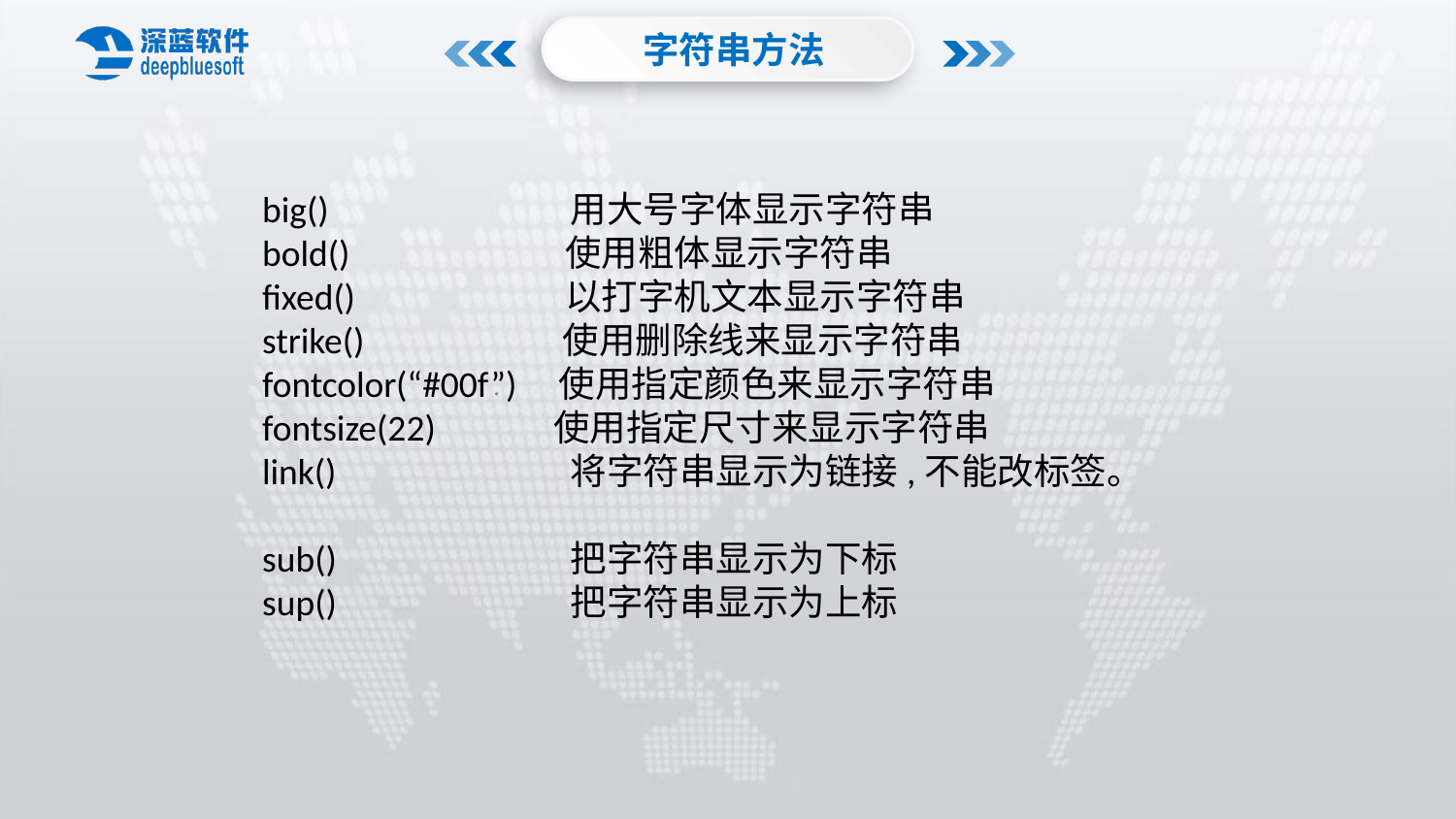

字符串方法

big()		 用大号字体显示字符串
bold()	                  使用粗体显示字符串
fixed() 	                  以打字机文本显示字符串
strike()                       使用删除线来显示字符串
fontcolor(“#00f”)    使用指定颜色来显示字符串
fontsize(22)	使用指定尺寸来显示字符串
link()		 将字符串显示为链接,不能改标签。

sub()		 把字符串显示为下标
sup()		 把字符串显示为上标